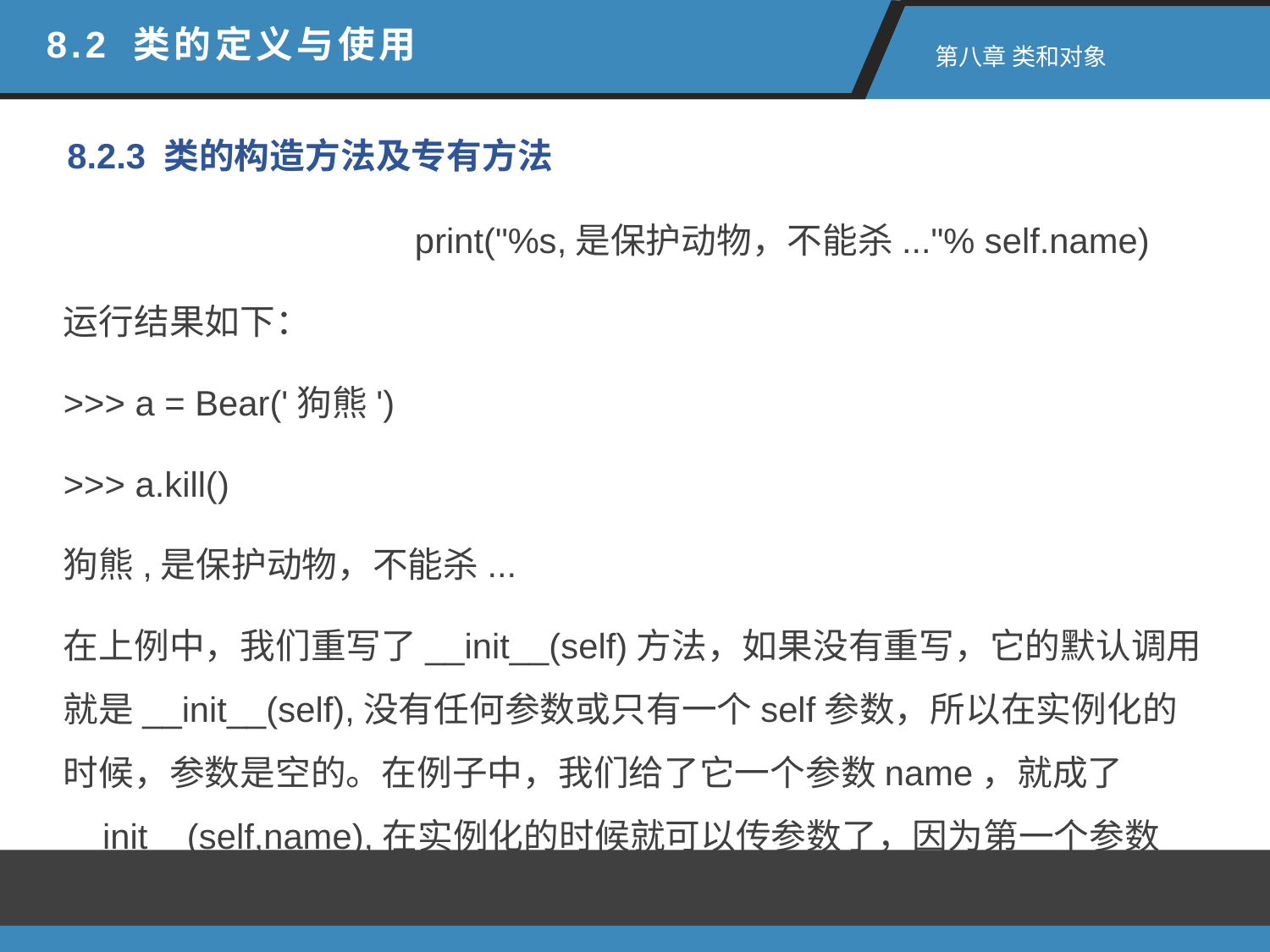

8.2 类的定义与使用
  第八章 类和对象
8.2.3 类的构造方法及专有方法
		          print("%s,是保护动物，不能杀..."% self.name)
运行结果如下：
>>> a = Bear('狗熊')
>>> a.kill()
狗熊,是保护动物，不能杀...
在上例中，我们重写了__init__(self)方法，如果没有重写，它的默认调用就是__init__(self),没有任何参数或只有一个self参数，所以在实例化的时候，参数是空的。在例子中，我们给了它一个参数name，就成了__init__(self,name),在实例化的时候就可以传参数了，因为第一个参数self